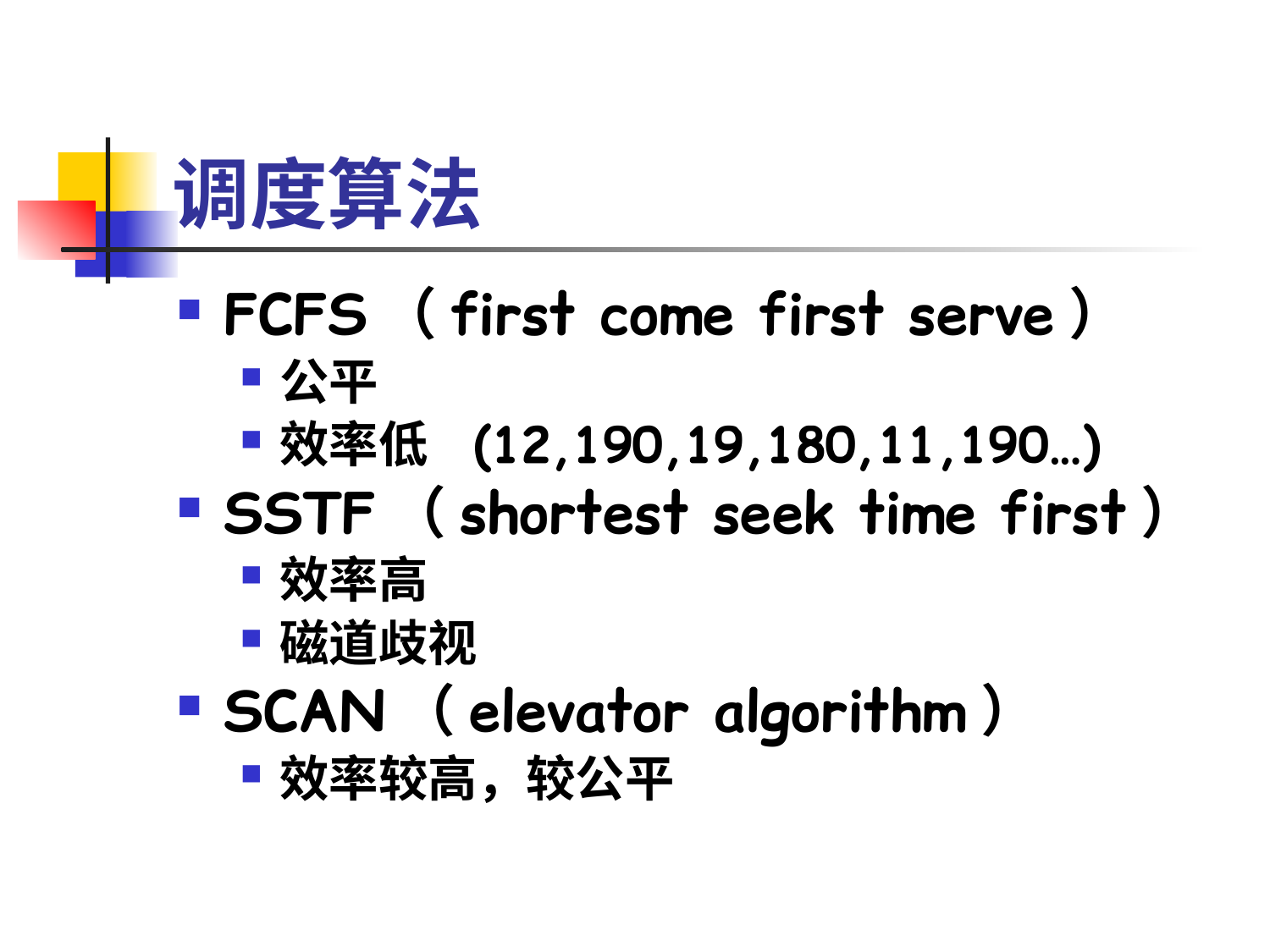

# 调度算法
FCFS（first come first serve）
公平
效率低   (12,190,19,180,11,190…)
SSTF（shortest seek time first）
效率高
磁道歧视
SCAN（elevator algorithm）
效率较高，较公平